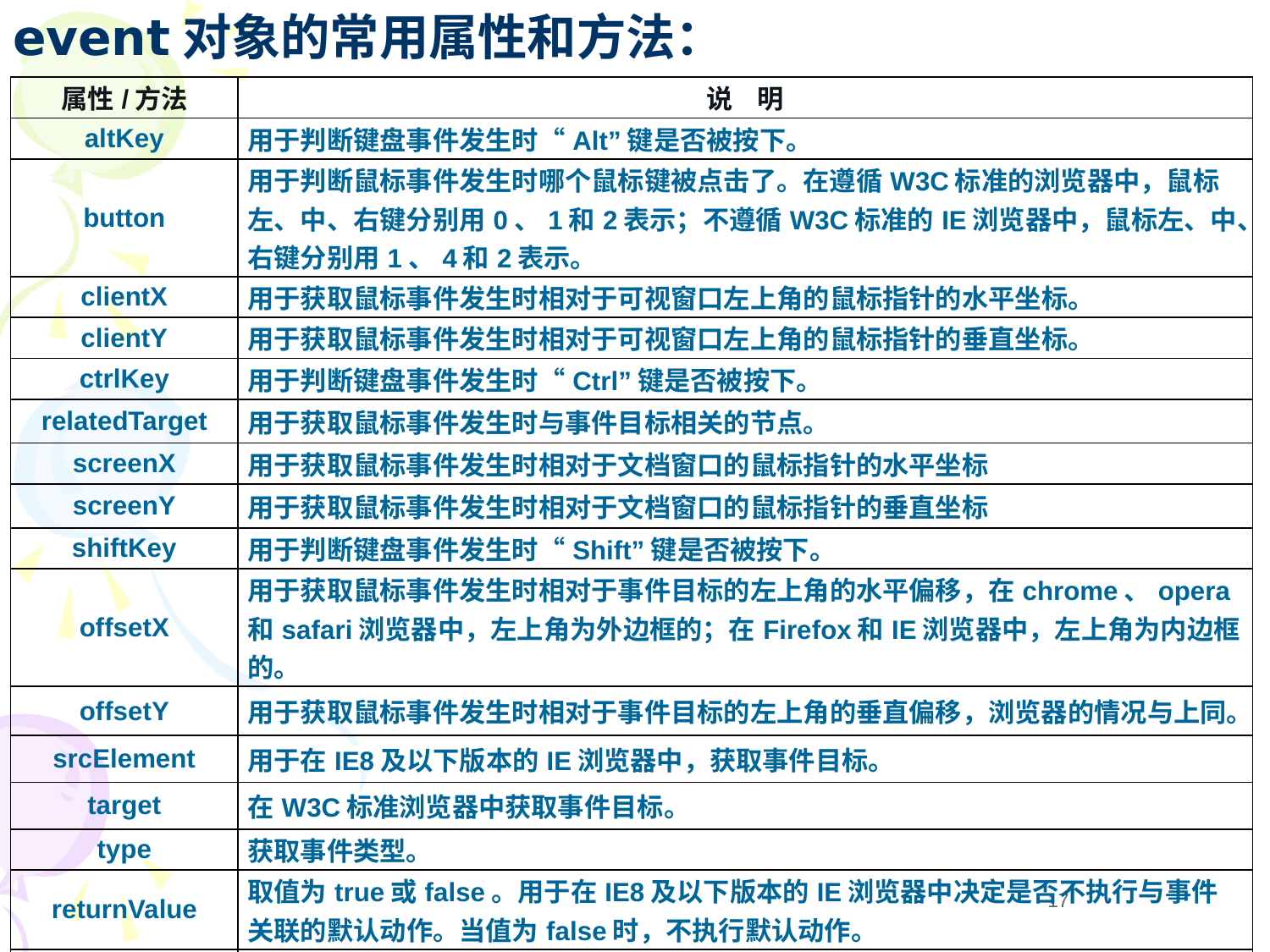

# event对象的常用属性和方法：
| 属性/方法 | 说 明 |
| --- | --- |
| altKey | 用于判断键盘事件发生时“Alt”键是否被按下。 |
| button | 用于判断鼠标事件发生时哪个鼠标键被点击了。在遵循W3C标准的浏览器中，鼠标左、中、右键分别用0、1和2表示；不遵循W3C标准的IE浏览器中，鼠标左、中、右键分别用1、4和2表示。 |
| clientX | 用于获取鼠标事件发生时相对于可视窗口左上角的鼠标指针的水平坐标。 |
| clientY | 用于获取鼠标事件发生时相对于可视窗口左上角的鼠标指针的垂直坐标。 |
| ctrlKey | 用于判断键盘事件发生时“Ctrl”键是否被按下。 |
| relatedTarget | 用于获取鼠标事件发生时与事件目标相关的节点。 |
| screenX | 用于获取鼠标事件发生时相对于文档窗口的鼠标指针的水平坐标 |
| screenY | 用于获取鼠标事件发生时相对于文档窗口的鼠标指针的垂直坐标 |
| shiftKey | 用于判断键盘事件发生时“Shift”键是否被按下。 |
| offsetX | 用于获取鼠标事件发生时相对于事件目标的左上角的水平偏移，在chrome、opera和safari浏览器中，左上角为外边框的；在Firefox和IE浏览器中，左上角为内边框的。 |
| offsetY | 用于获取鼠标事件发生时相对于事件目标的左上角的垂直偏移，浏览器的情况与上同。 |
| srcElement | 用于在IE8及以下版本的IE浏览器中，获取事件目标。 |
| target | 在W3C标准浏览器中获取事件目标。 |
| type | 获取事件类型。 |
| returnValue | 取值为true或false。用于在IE8及以下版本的IE浏览器中决定是否不执行与事件关联的默认动作。当值为false时，不执行默认动作。 |
| preventDefault() | 在W3C标准的浏览器中，通知浏览器取消与事件的默认操作。 |
17